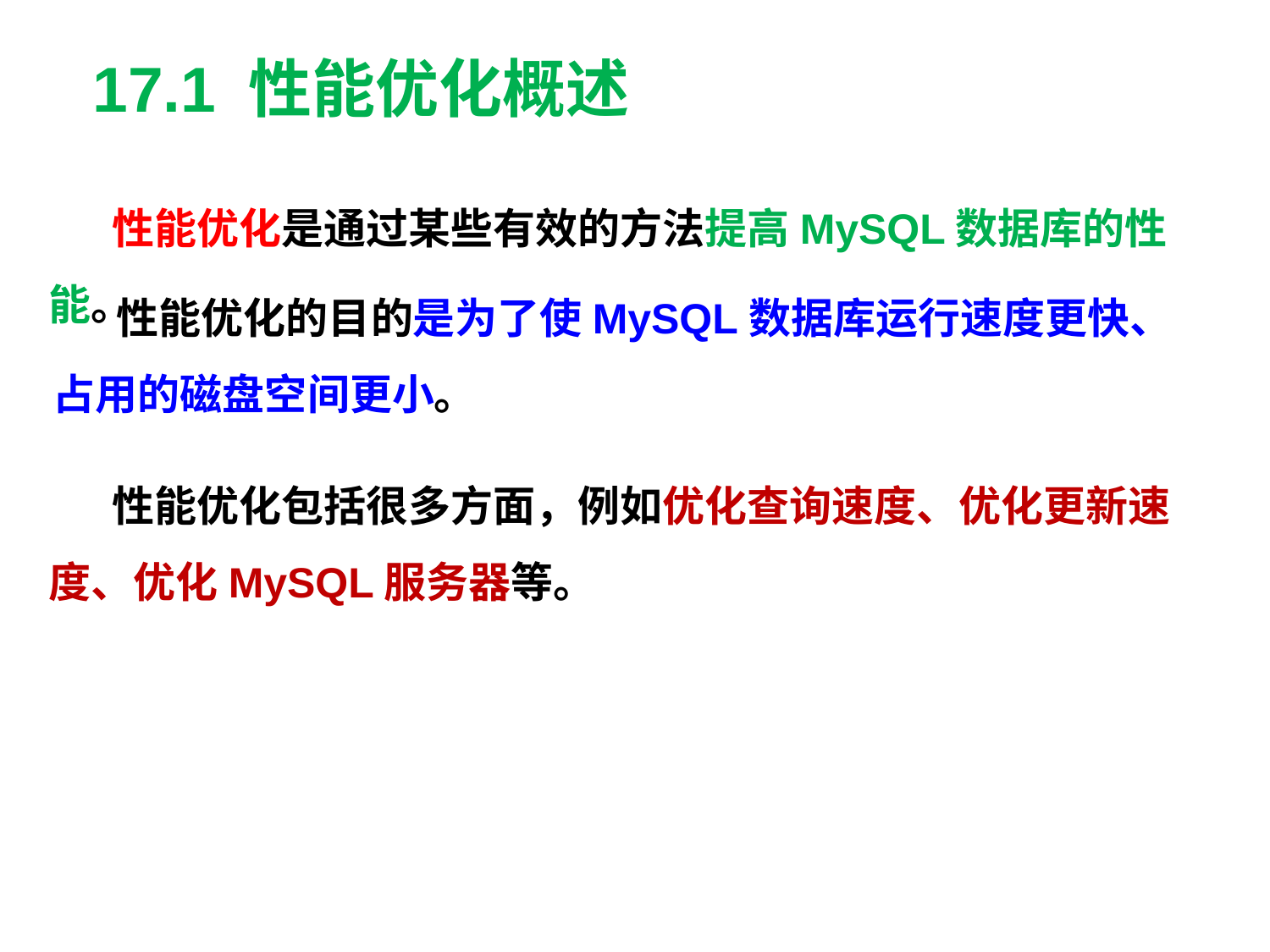

17.1 性能优化概述

性能优化是通过某些有效的方法提高MySQL数据库的性能。
性能优化的目的是为了使MySQL数据库运行速度更快、占用的磁盘空间更小。
性能优化包括很多方面，例如优化查询速度、优化更新速度、优化MySQL服务器等。